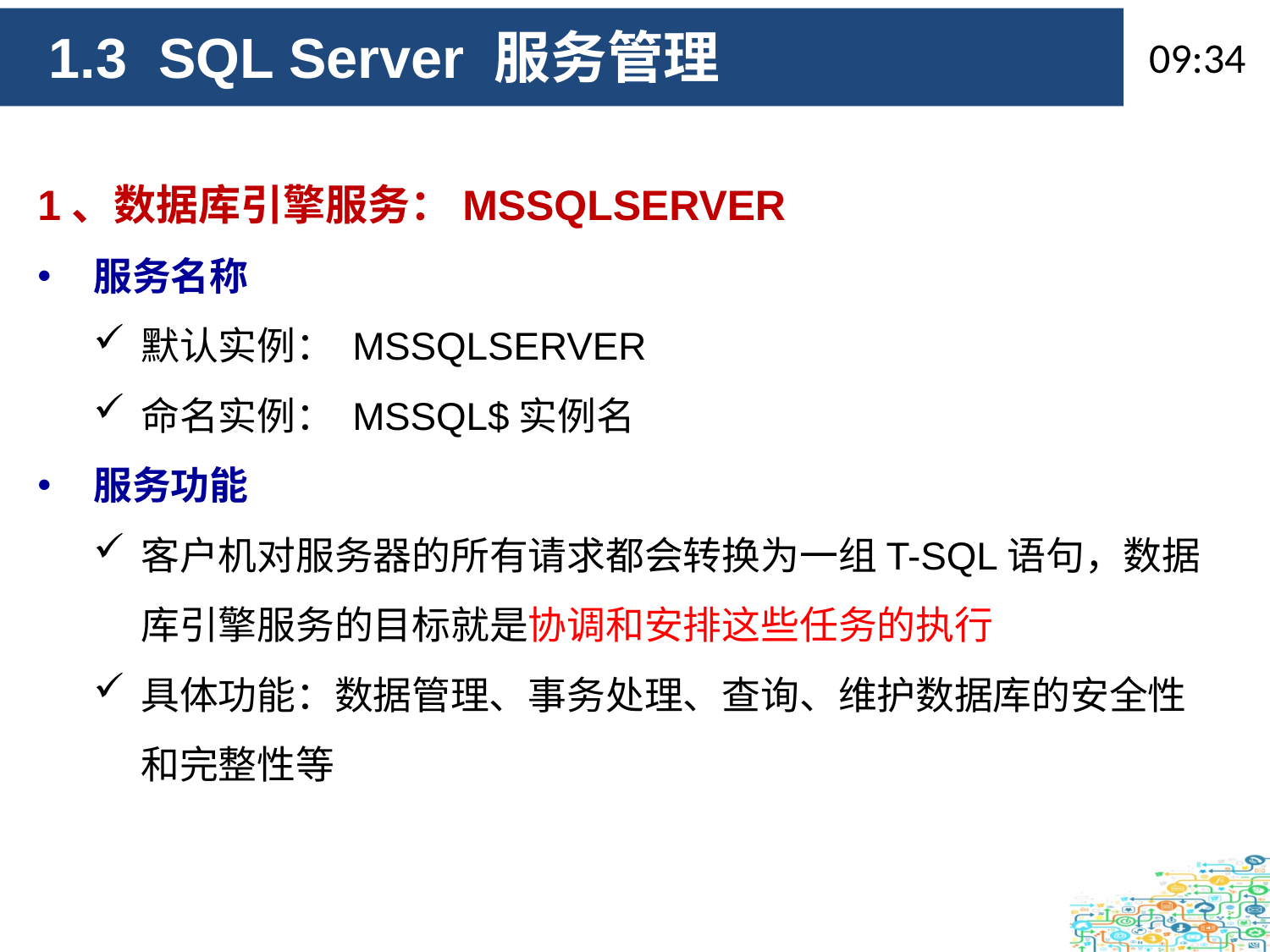

1.3  SQL Server 服务管理
09:34
1、数据库引擎服务：MSSQLSERVER
服务名称
默认实例： MSSQLSERVER
命名实例： MSSQL$实例名
服务功能
客户机对服务器的所有请求都会转换为一组T-SQL语句，数据库引擎服务的目标就是协调和安排这些任务的执行
具体功能：数据管理、事务处理、查询、维护数据库的安全性和完整性等